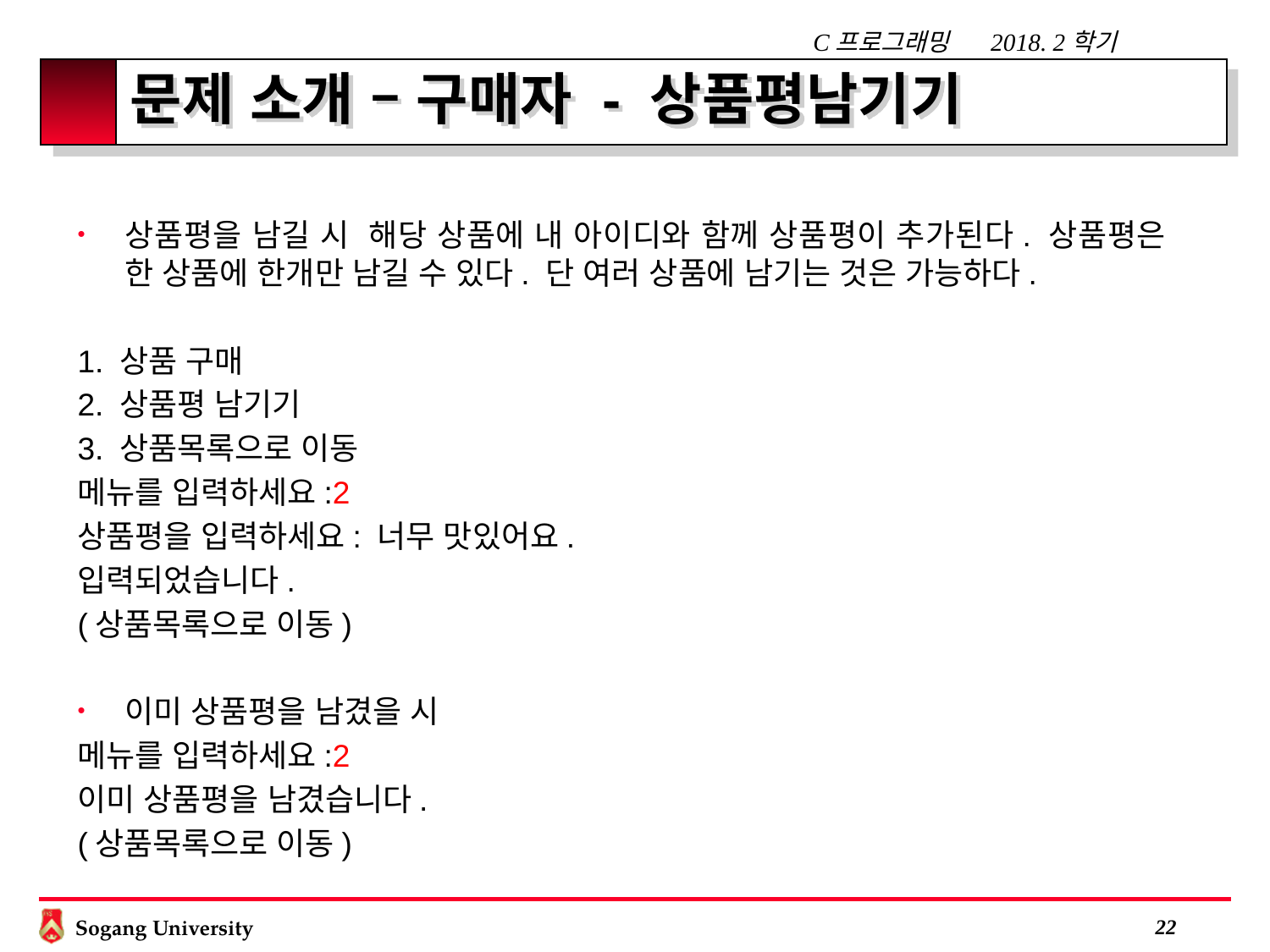

# 문제 소개 – 구매자 - 상품평남기기
상품평을 남길 시  해당 상품에 내 아이디와 함께 상품평이 추가된다. 상품평은 한 상품에 한개만 남길 수 있다. 단 여러 상품에 남기는 것은 가능하다.

1. 상품 구매
2. 상품평 남기기
3. 상품목록으로 이동
메뉴를 입력하세요:2
상품평을 입력하세요: 너무 맛있어요.
입력되었습니다.
(상품목록으로 이동)

이미 상품평을 남겼을 시
메뉴를 입력하세요:2
이미 상품평을 남겼습니다.
(상품목록으로 이동)

 22